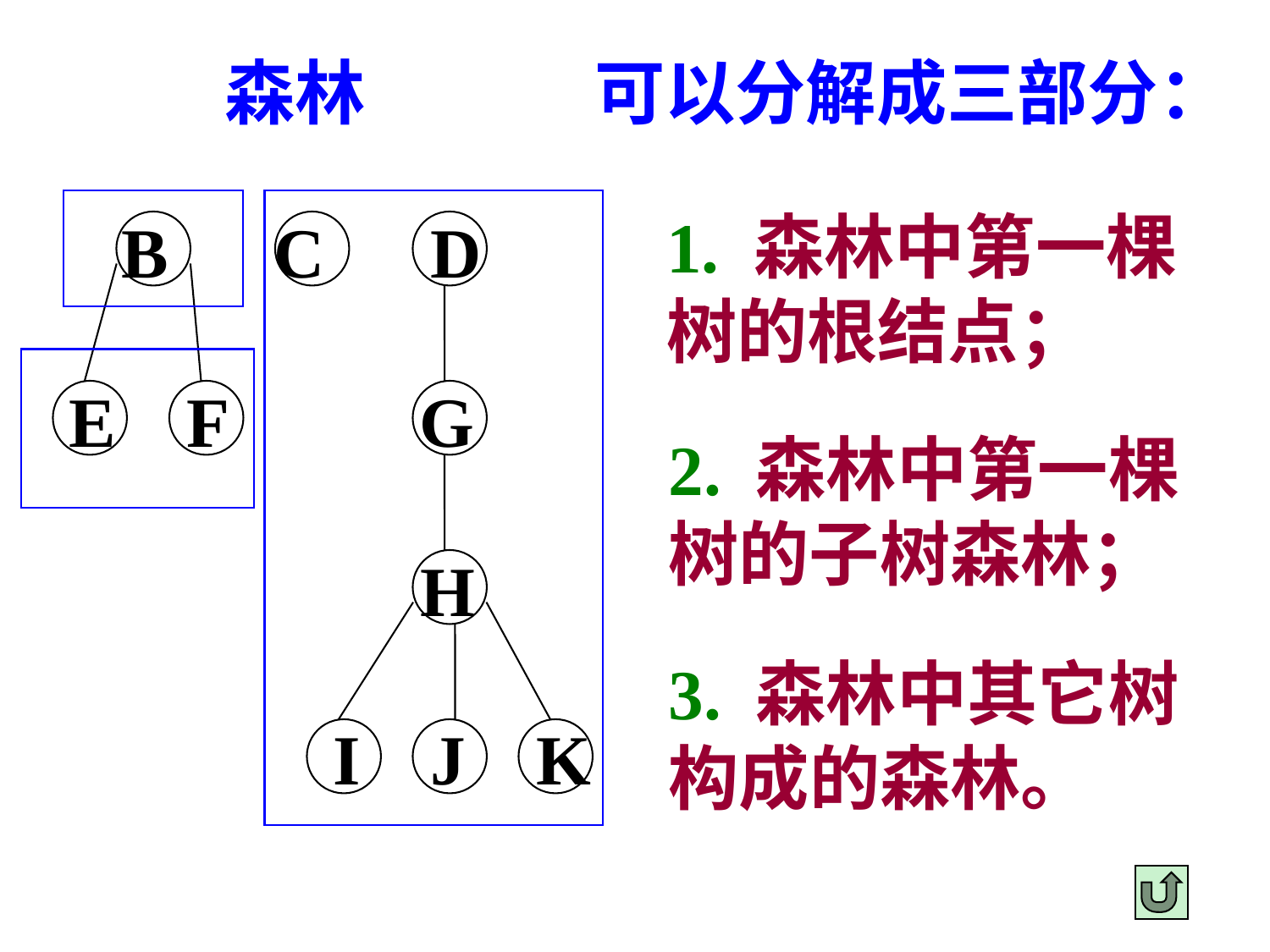

B      C      D

E    F           G

                    H

               I    J    K

森林
可以分解成三部分：

1. 森林中第一棵树的根结点；

2. 森林中第一棵树的子树森林；
3. 森林中其它树构成的森林。

123